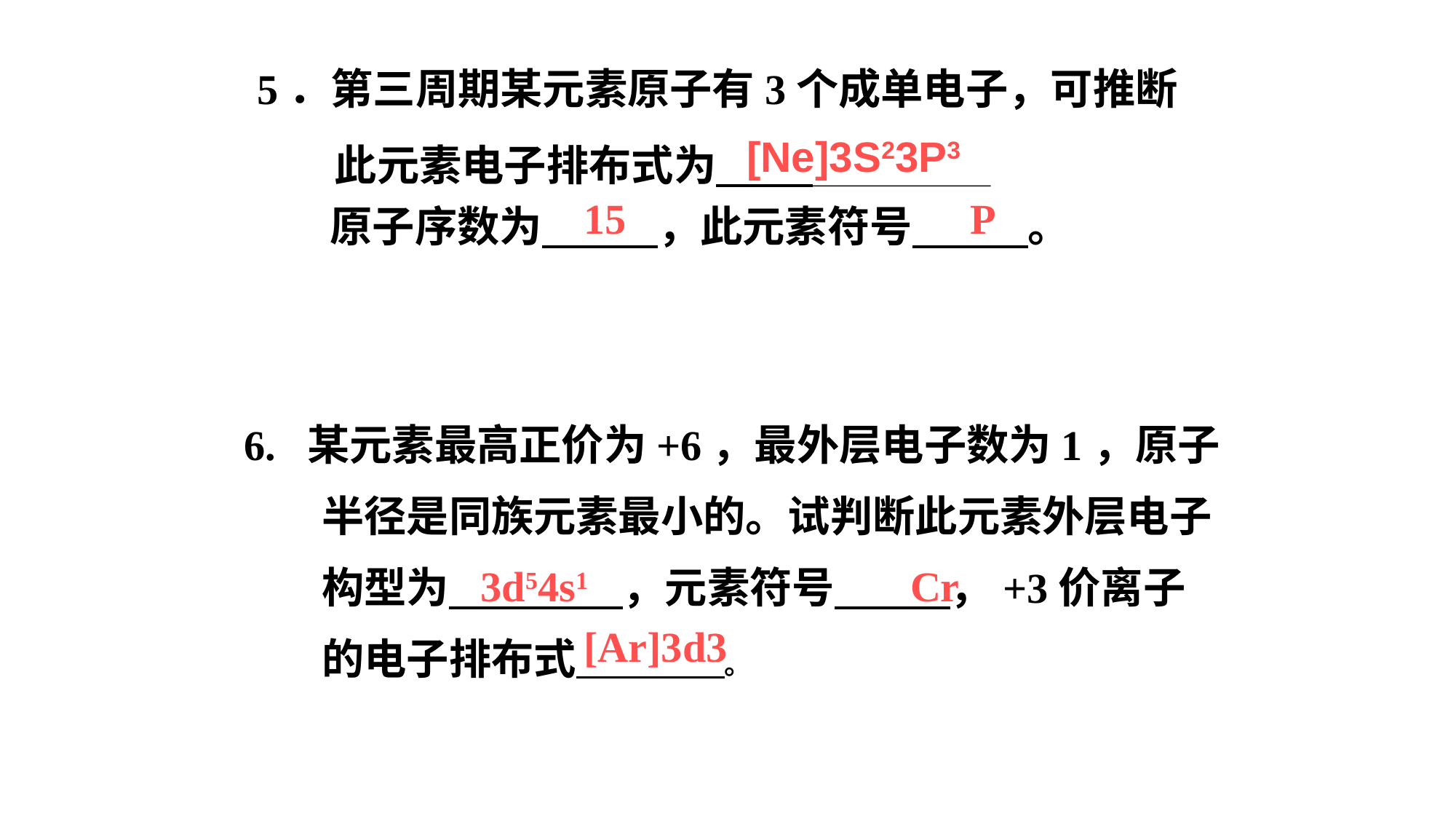

5．第三周期某元素原子有3个成单电子，可推断
       此元素电子排布式为
[Ne]3S23P3
15

P
原子序数为            ，此元素符号            。
6.  某元素最高正价为+6，最外层电子数为1，原子
       半径是同族元素最小的。试判断此元素外层电子
       构型为                  ，元素符号            ，+3价离子
       的电子排布式                        。
3d54s1
Cr
[Ar]3d3